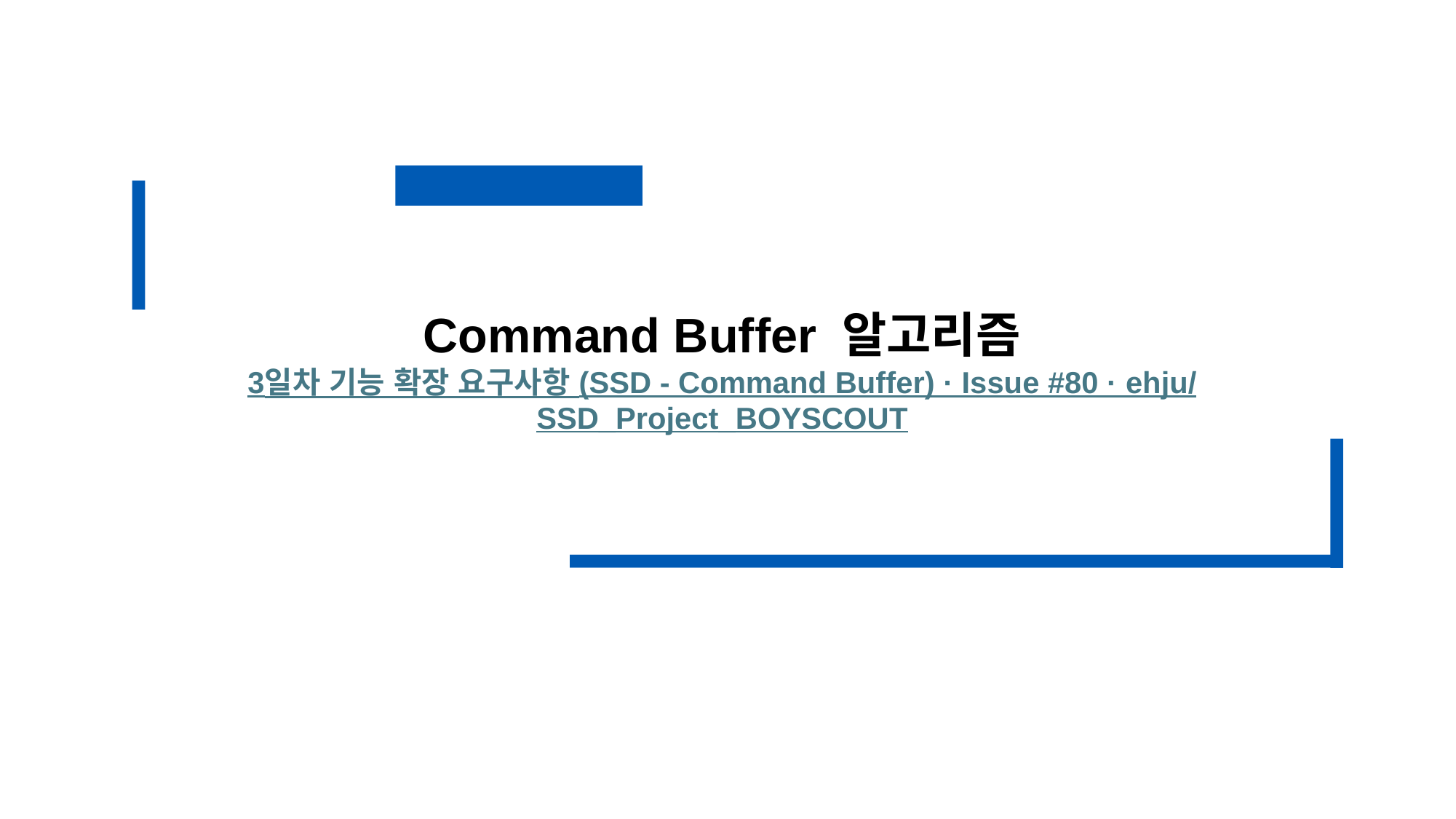

Command Buffer 알고리즘
3일차 기능 확장 요구사항 (SSD - Command Buffer) · Issue #80 · ehju/SSD_Project_BOYSCOUT